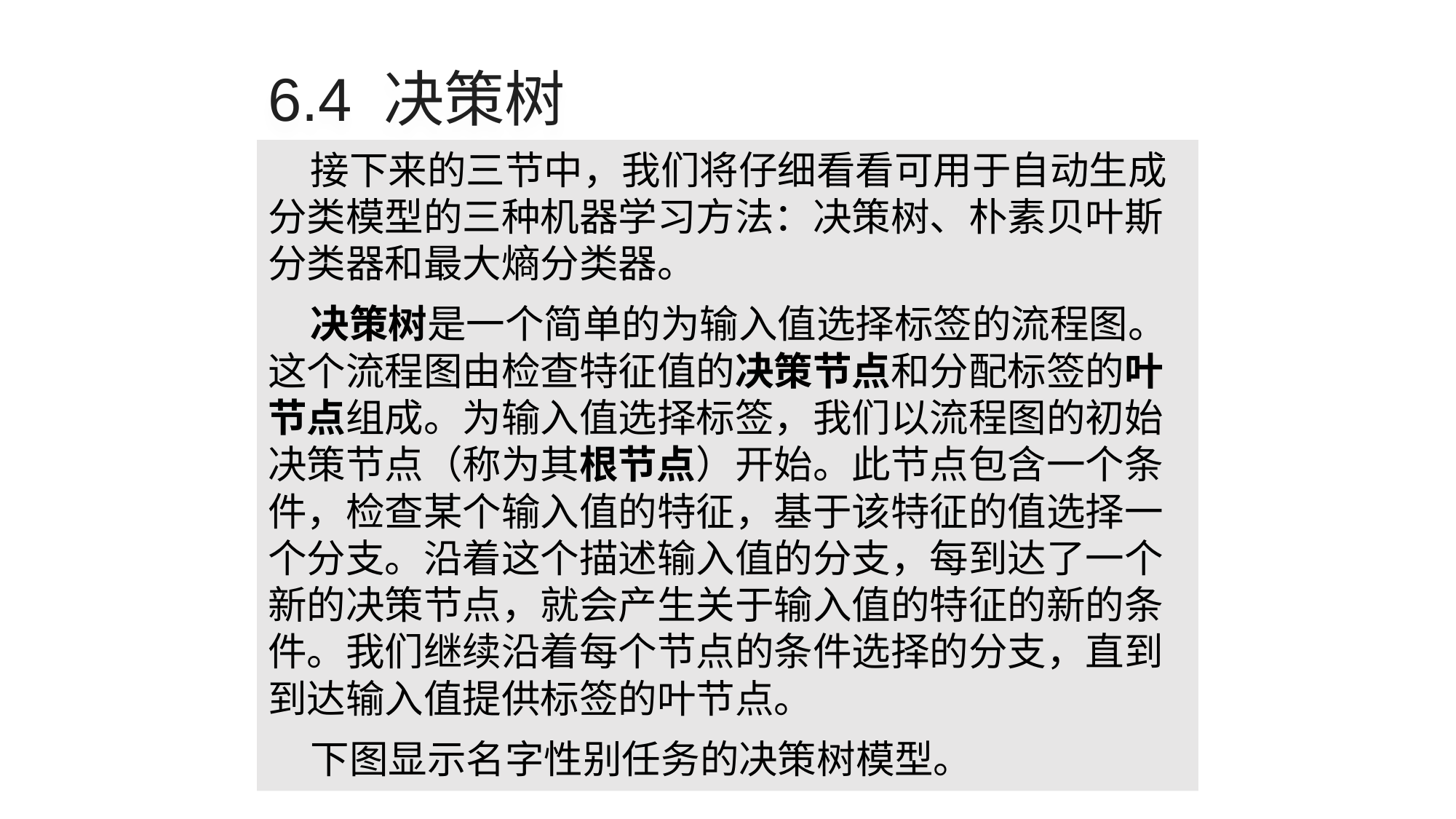

# 6.4 决策树
接下来的三节中，我们将仔细看看可用于自动生成分类模型的三种机器学习方法：决策树、朴素贝叶斯分类器和最大熵分类器。
决策树是一个简单的为输入值选择标签的流程图。这个流程图由检查特征值的决策节点和分配标签的叶节点组成。为输入值选择标签，我们以流程图的初始决策节点（称为其根节点）开始。此节点包含一个条件，检查某个输入值的特征，基于该特征的值选择一个分支。沿着这个描述输入值的分支，每到达了一个新的决策节点，就会产生关于输入值的特征的新的条件。我们继续沿着每个节点的条件选择的分支，直到到达输入值提供标签的叶节点。
下图显示名字性别任务的决策树模型。